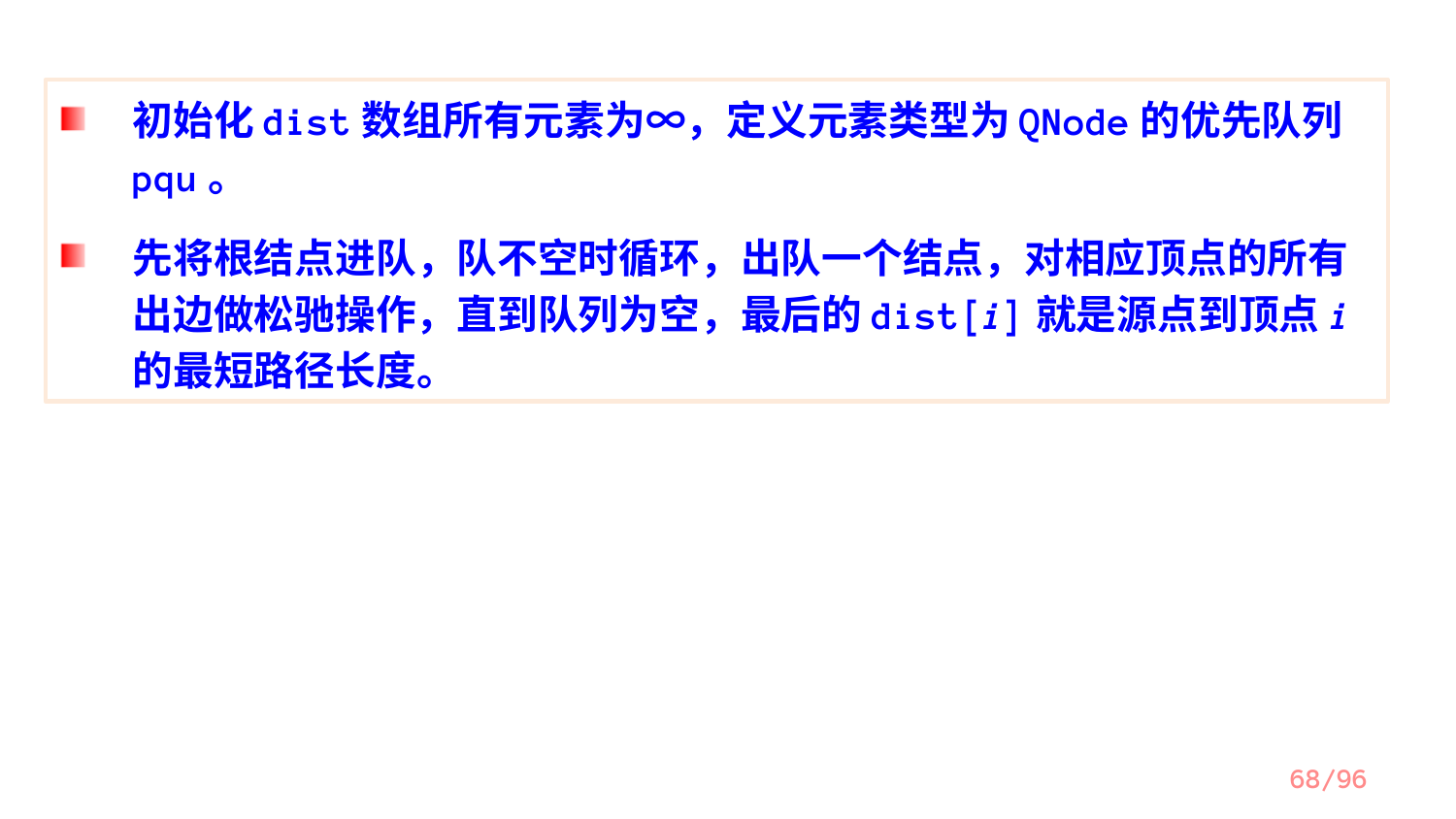

初始化dist数组所有元素为∞，定义元素类型为QNode的优先队列pqu。
先将根结点进队，队不空时循环，出队一个结点，对相应顶点的所有出边做松驰操作，直到队列为空，最后的dist[i]就是源点到顶点i的最短路径长度。
68/96